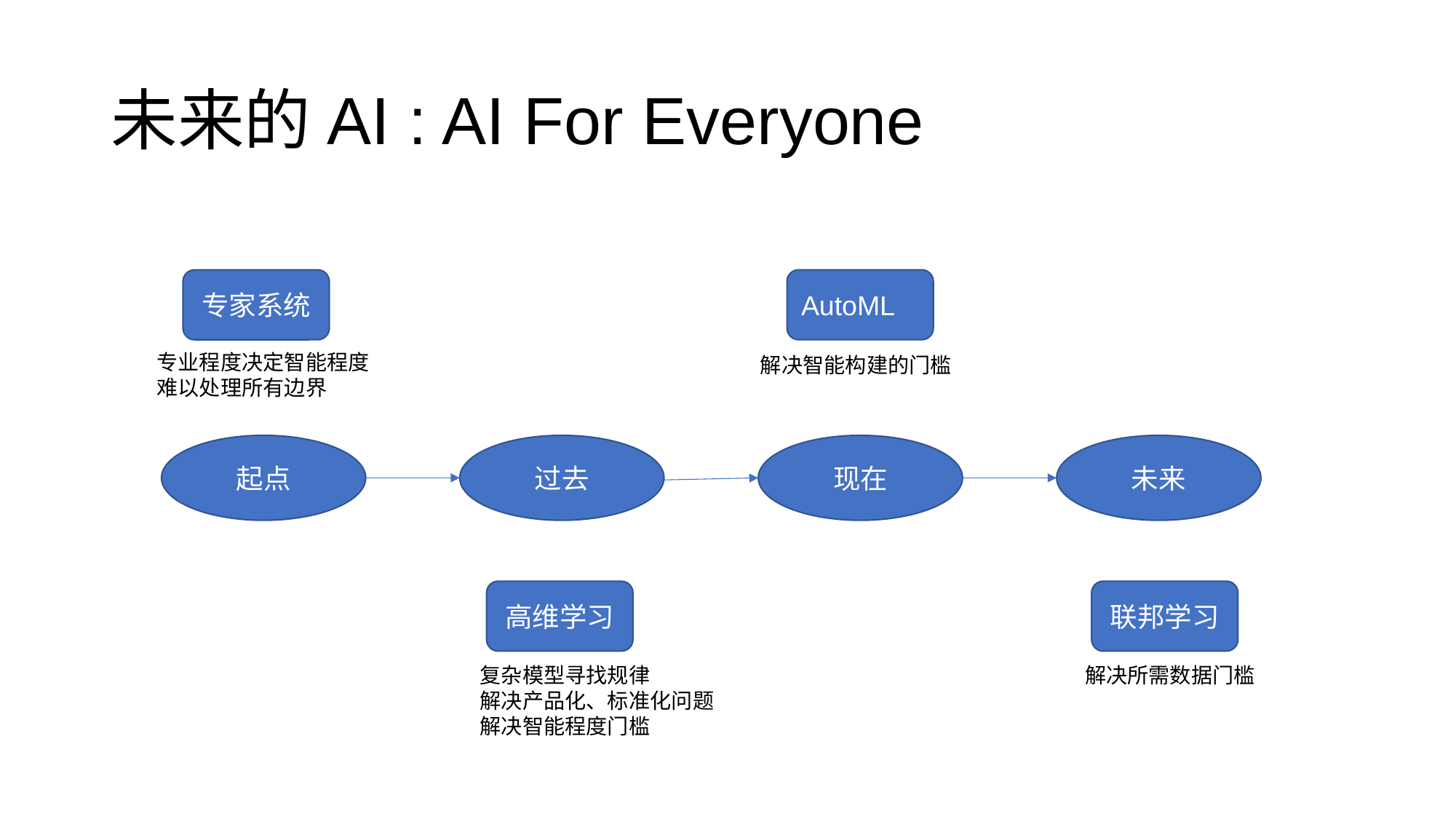

# 未来的AI : AI For Everyone
AutoML
专家系统
专业程度决定智能程度
难以处理所有边界
解决智能构建的门槛
起点
过去
现在
未来
高维学习
联邦学习
复杂模型寻找规律
解决产品化、标准化问题
解决智能程度门槛
解决所需数据门槛